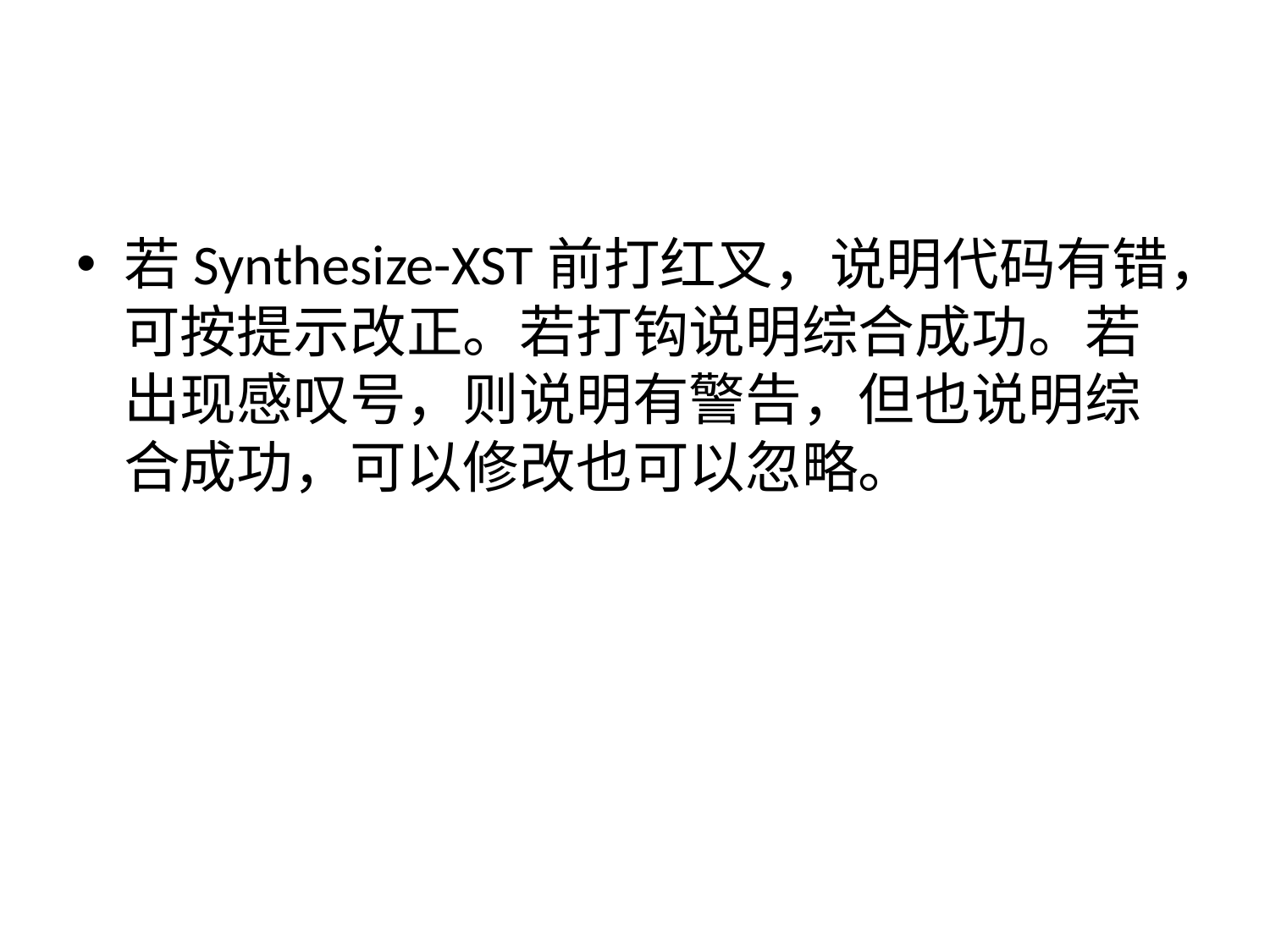

若Synthesize-XST前打红叉，说明代码有错，可按提示改正。若打钩说明综合成功。若出现感叹号，则说明有警告，但也说明综合成功，可以修改也可以忽略。